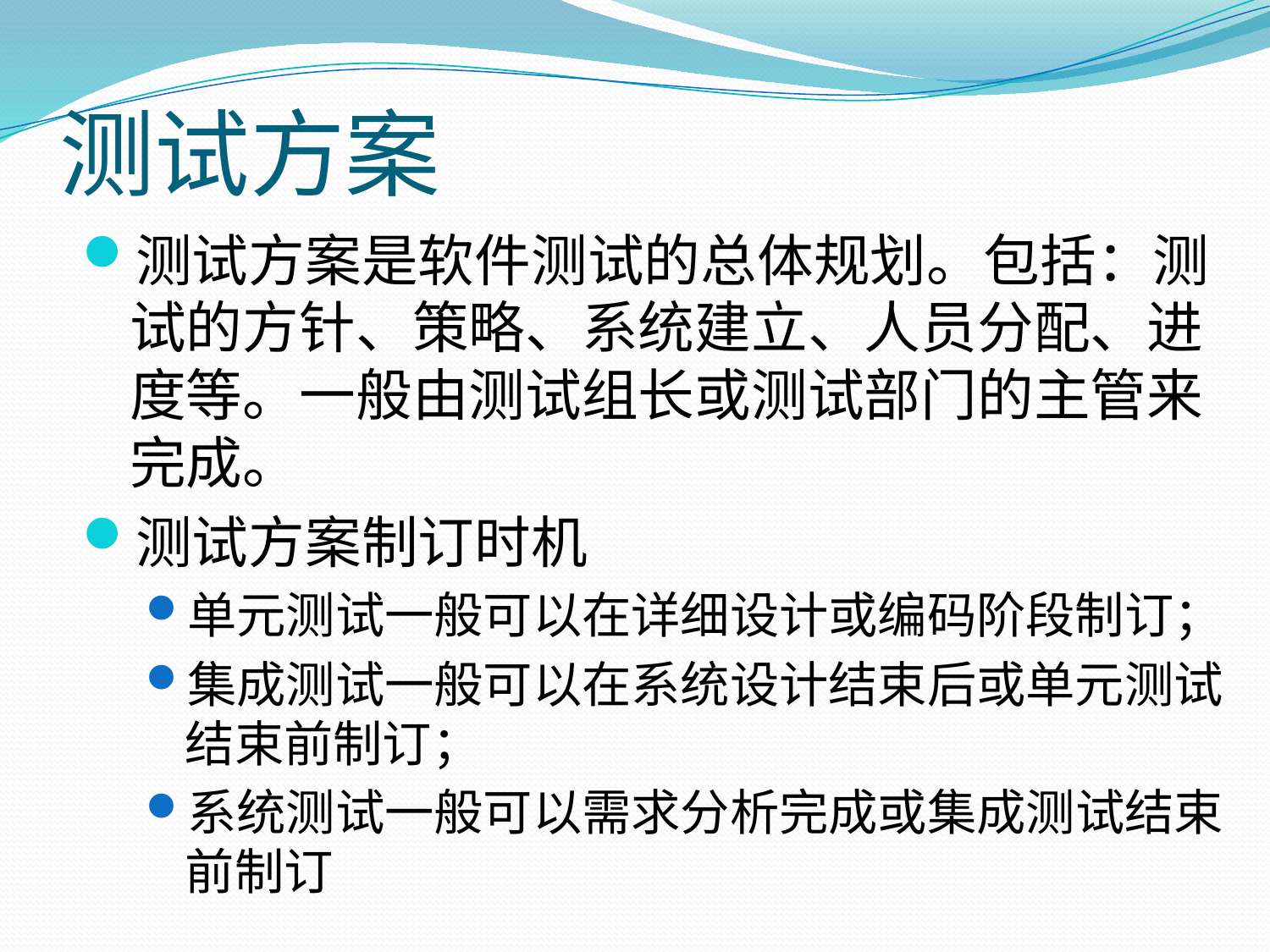

# 测试方案
测试方案是软件测试的总体规划。包括：测试的方针、策略、系统建立、人员分配、进度等。一般由测试组长或测试部门的主管来完成。
测试方案制订时机
单元测试一般可以在详细设计或编码阶段制订；
集成测试一般可以在系统设计结束后或单元测试结束前制订；
系统测试一般可以需求分析完成或集成测试结束前制订